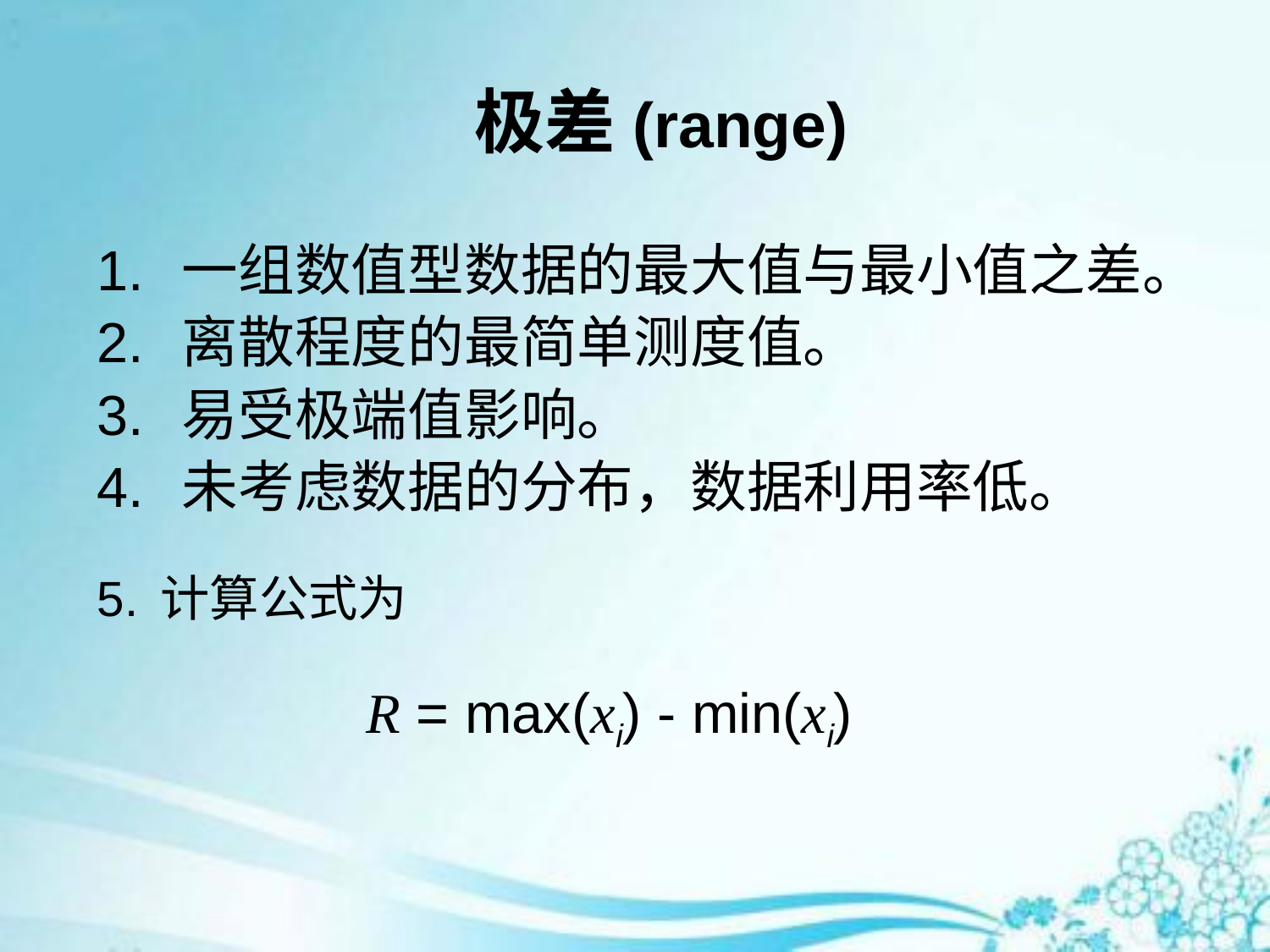

# 极差(range)
一组数值型数据的最大值与最小值之差。
离散程度的最简单测度值。
易受极端值影响。
未考虑数据的分布，数据利用率低。
计算公式为
             R = max(xi) - min(xi)